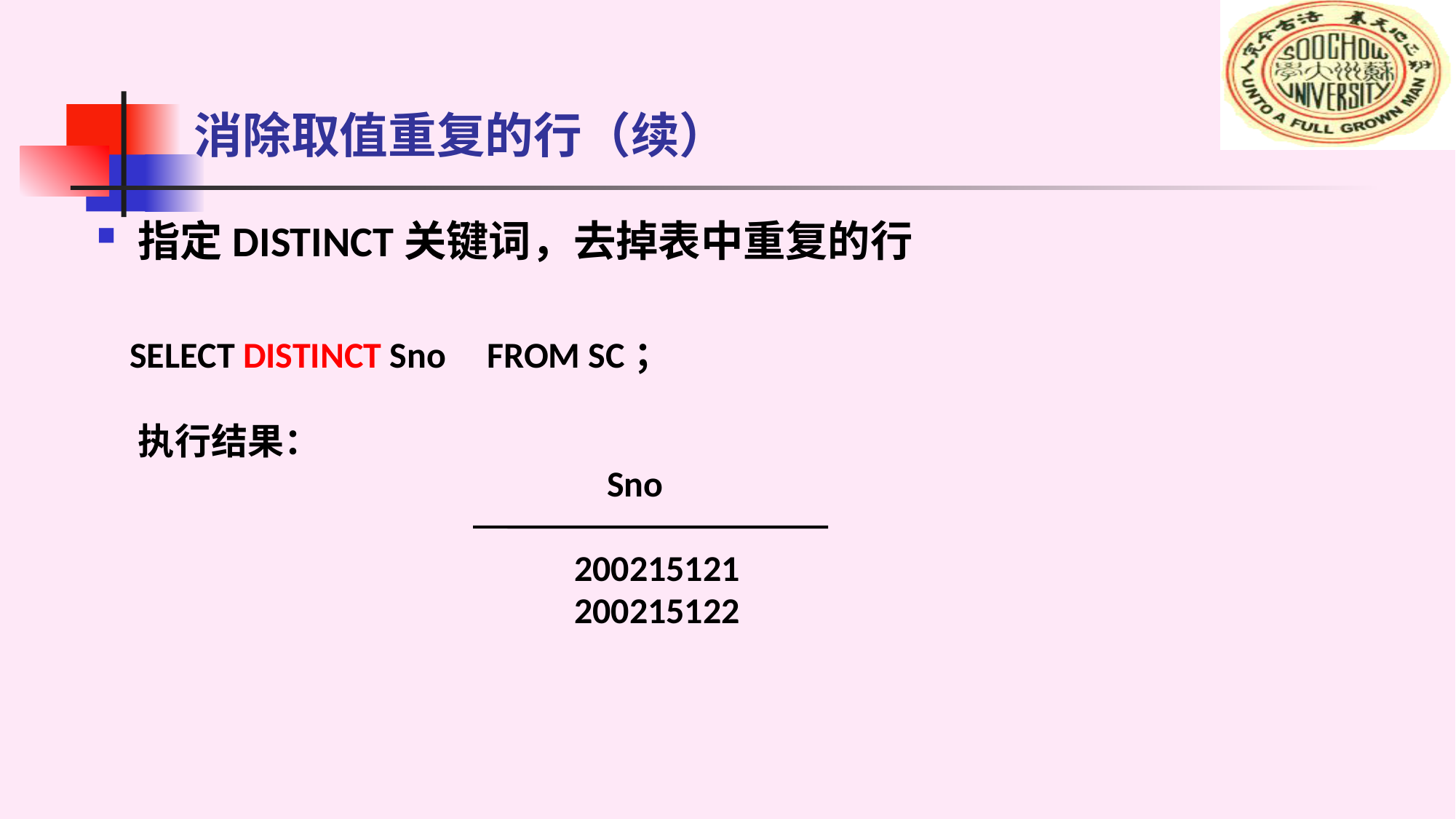

# 消除取值重复的行（续）
指定DISTINCT关键词，去掉表中重复的行

   SELECT DISTINCT Sno     FROM SC；

    执行结果：
					    Sno

					200215121
					200215122